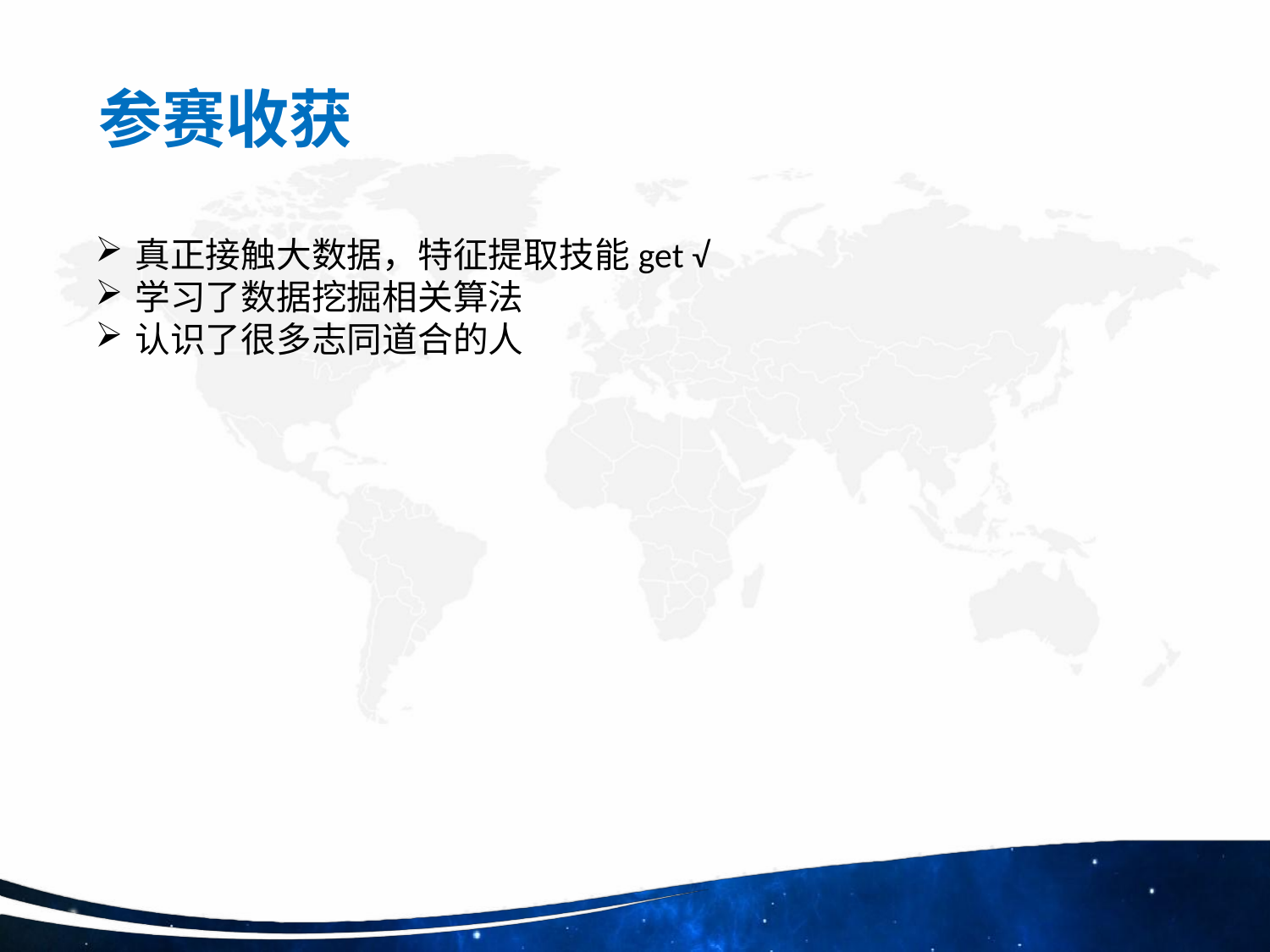

# 参赛收获
真正接触大数据，特征提取技能get √
学习了数据挖掘相关算法
认识了很多志同道合的人